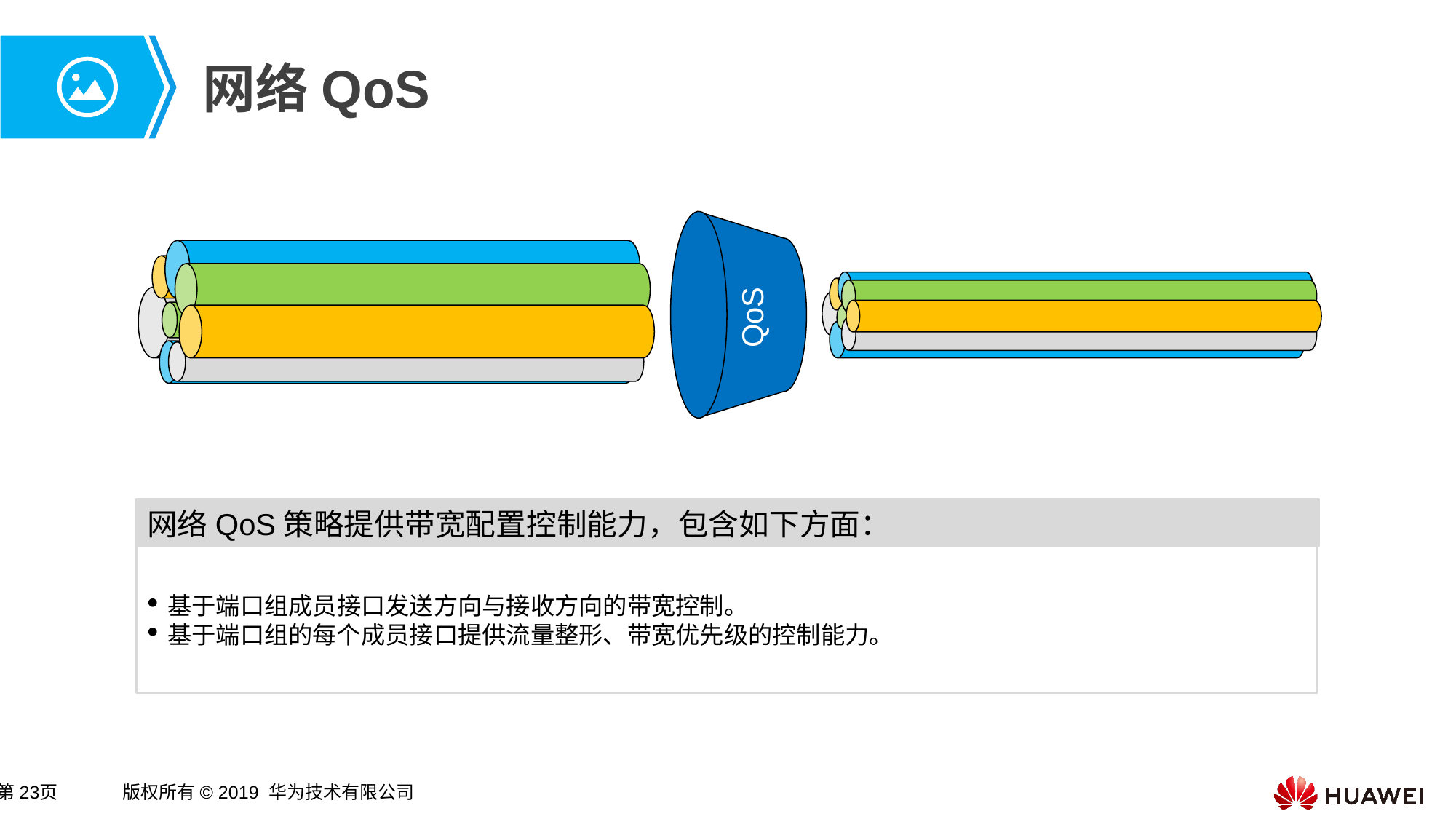

# 网络QoS

QoS
网络QoS策略提供带宽配置控制能力，包含如下方面：
基于端口组成员接口发送方向与接收方向的带宽控制。
基于端口组的每个成员接口提供流量整形、带宽优先级的控制能力。